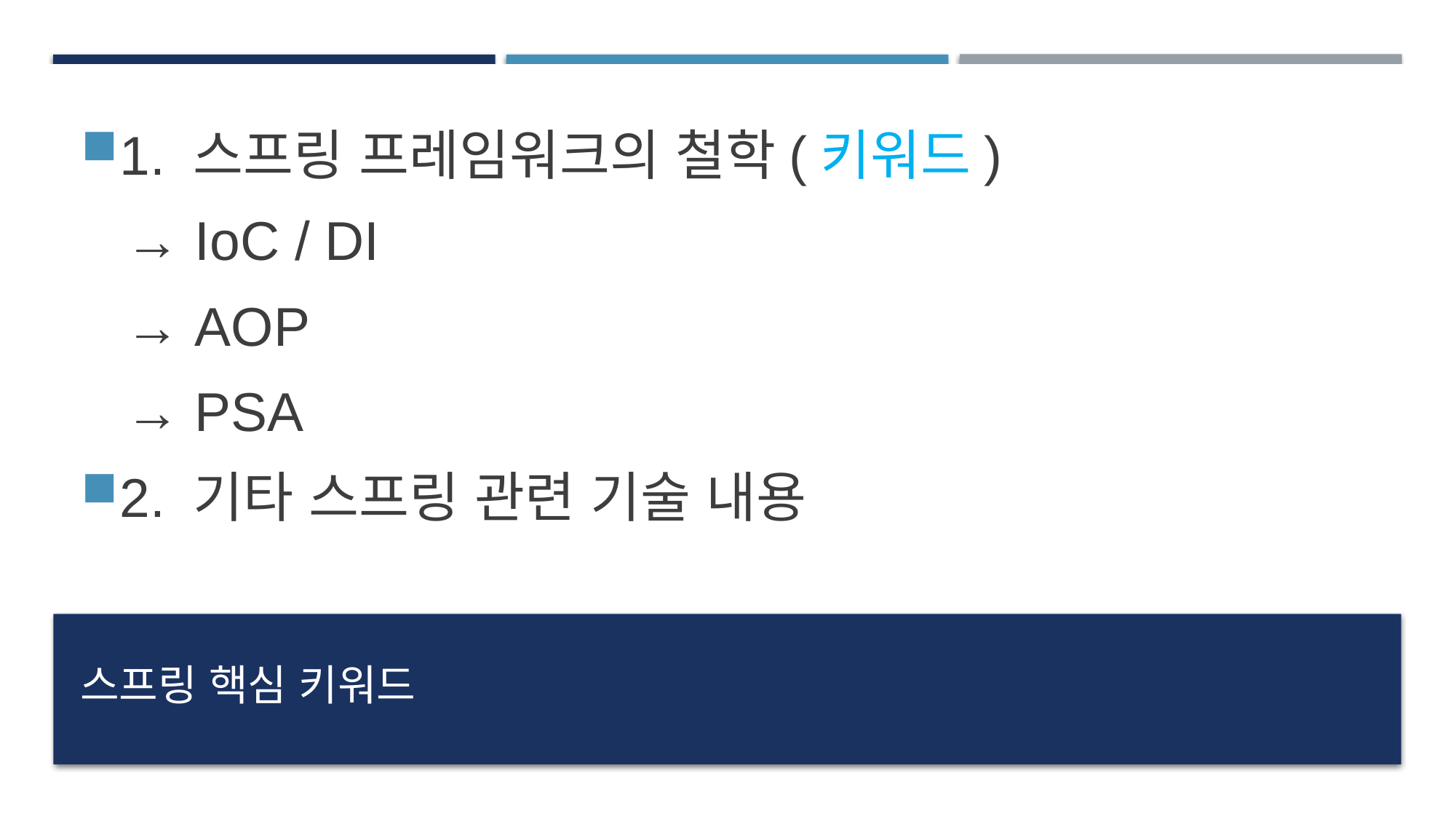

1. 스프링 프레임워크의 철학(키워드)
   → IoC / DI
   → AOP
   → PSA
2. 기타 스프링 관련 기술 내용

# 스프링 핵심 키워드